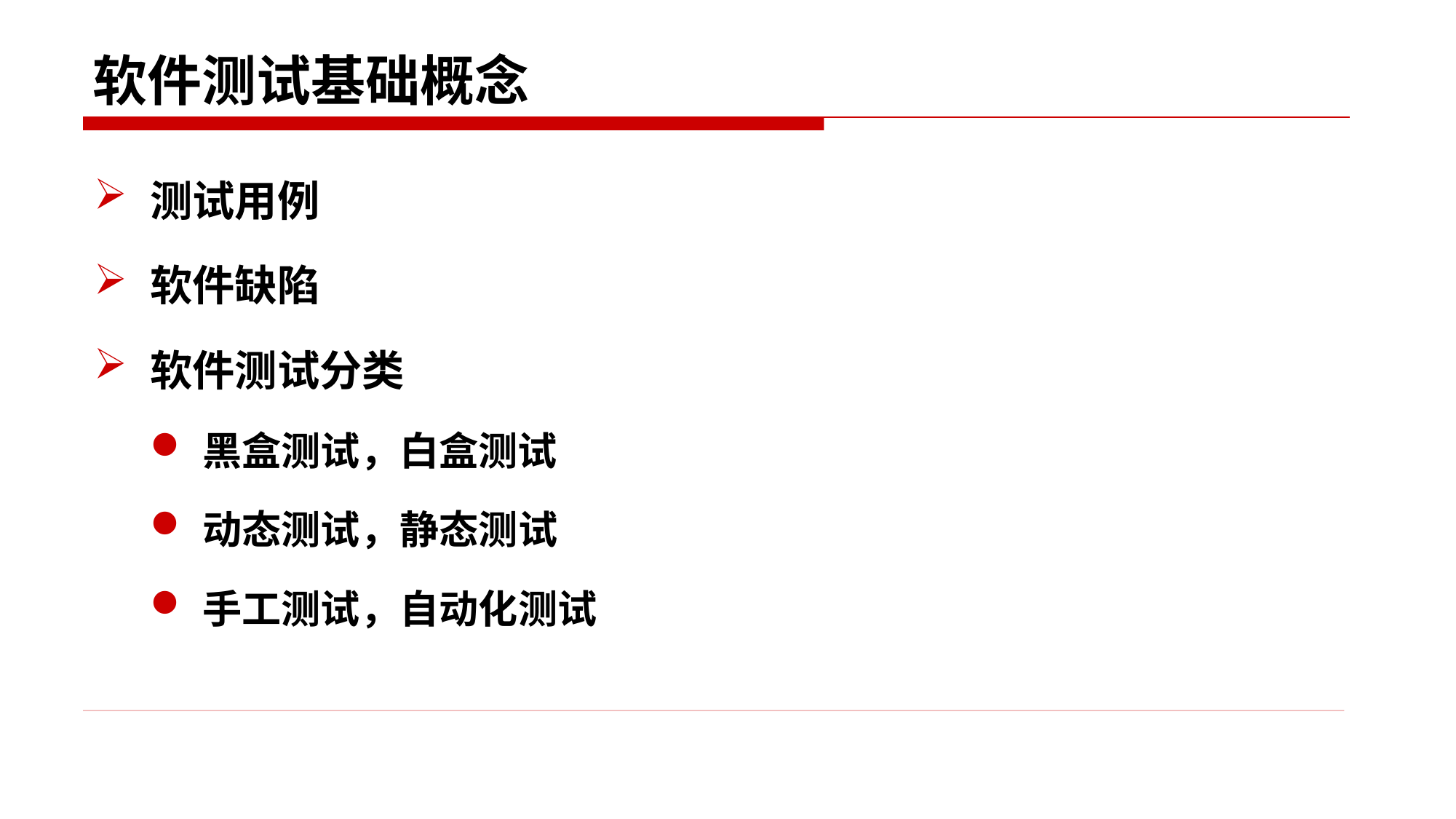

# 软件测试基础概念
测试用例
软件缺陷
软件测试分类
黑盒测试，白盒测试
动态测试，静态测试
手工测试，自动化测试